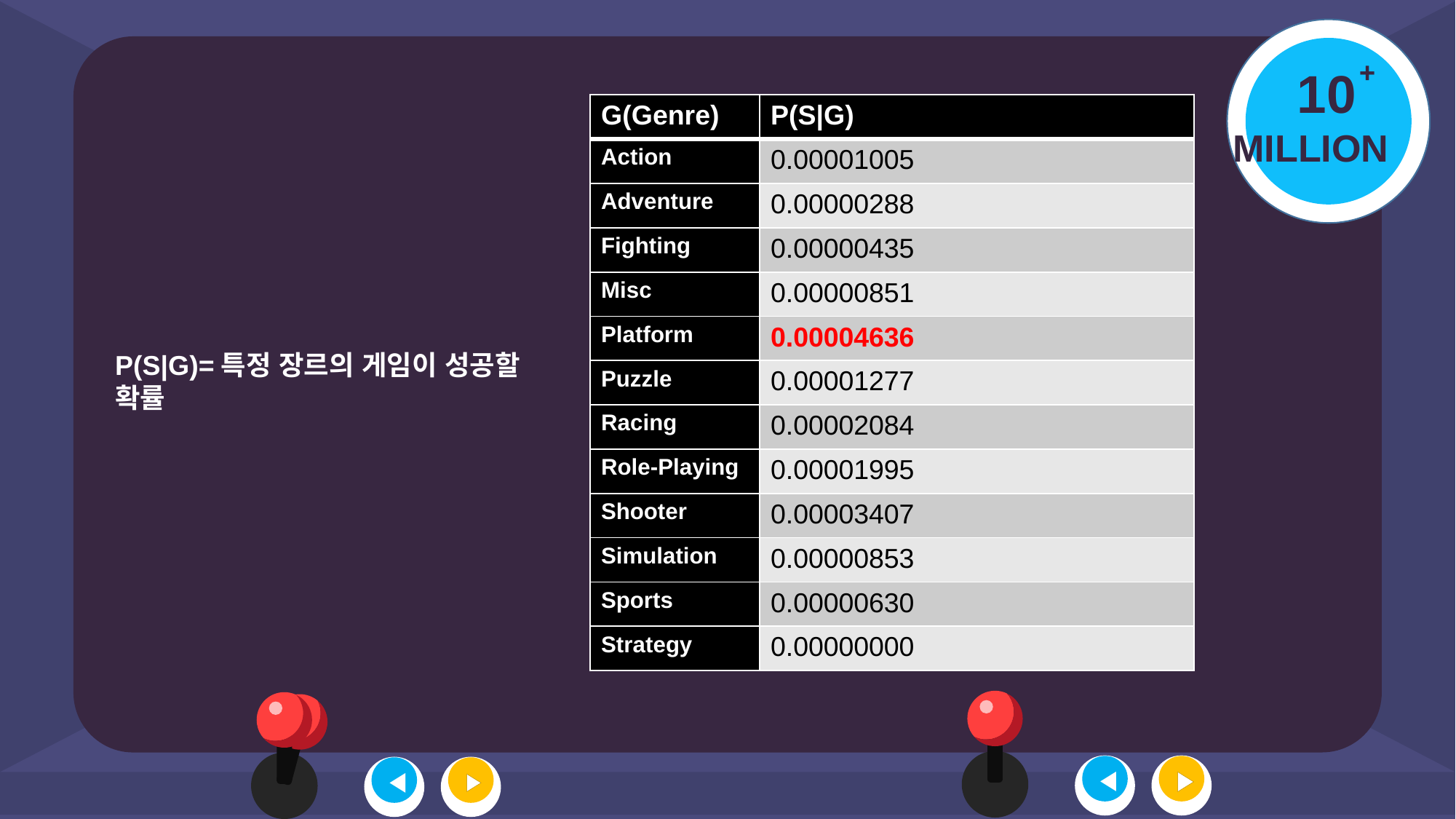

+
10
MILLION

| G(Genre) | P(S|G) |
| --- | --- |
| Action | 0.00001005 |
| Adventure | 0.00000288 |
| Fighting | 0.00000435 |
| Misc | 0.00000851 |
| Platform | 0.00004636 |
| Puzzle | 0.00001277 |
| Racing | 0.00002084 |
| Role-Playing | 0.00001995 |
| Shooter | 0.00003407 |
| Simulation | 0.00000853 |
| Sports | 0.00000630 |
| Strategy | 0.00000000 |

P(S|G)=특정 장르의 게임이 성공할 확률

◀
▶

◀
▶